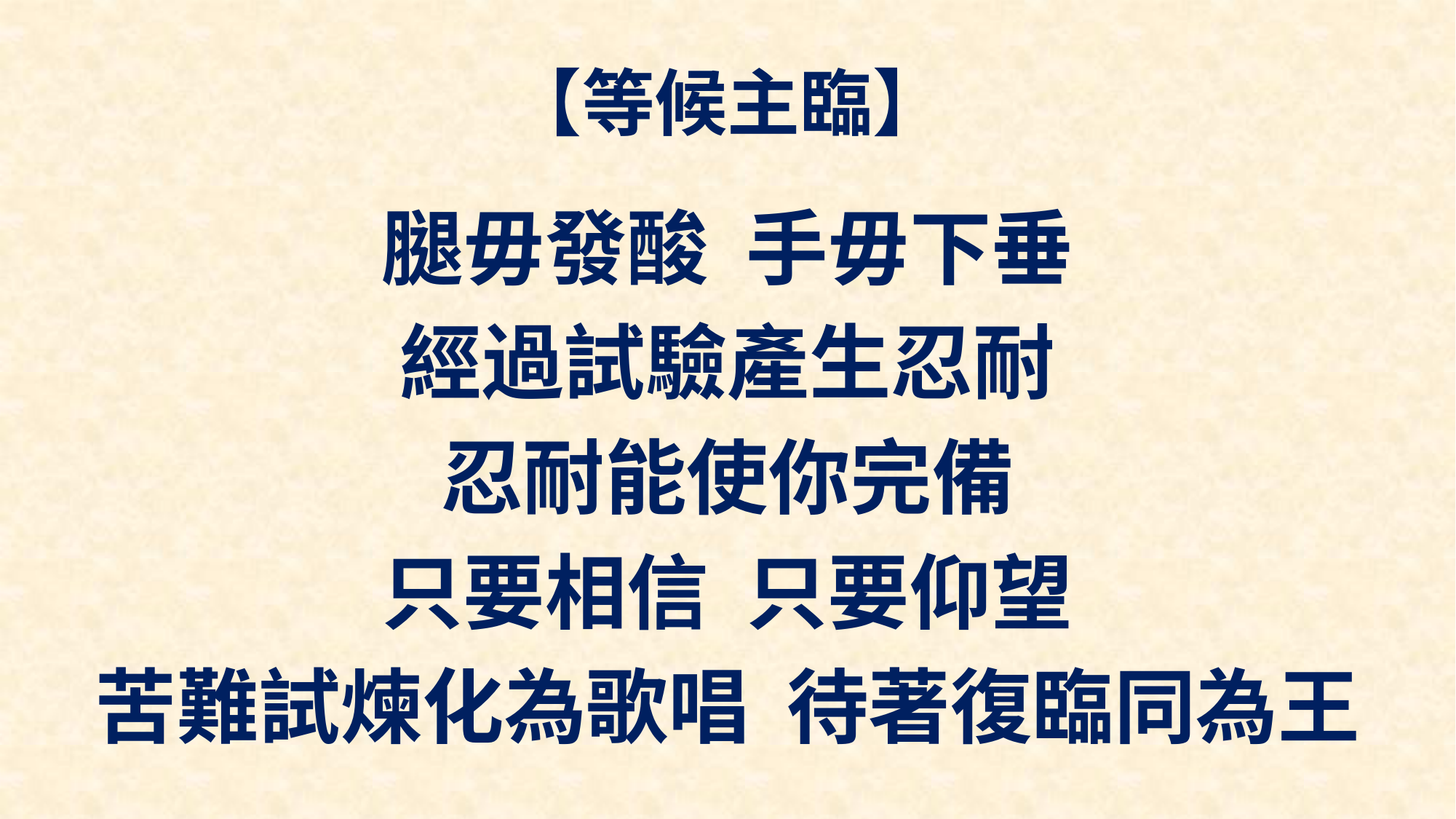

# 【等候主臨】
腿毋發酸  手毋下垂
經過試驗產生忍耐
忍耐能使你完備
只要相信  只要仰望
苦難試煉化為歌唱  待著復臨同為王